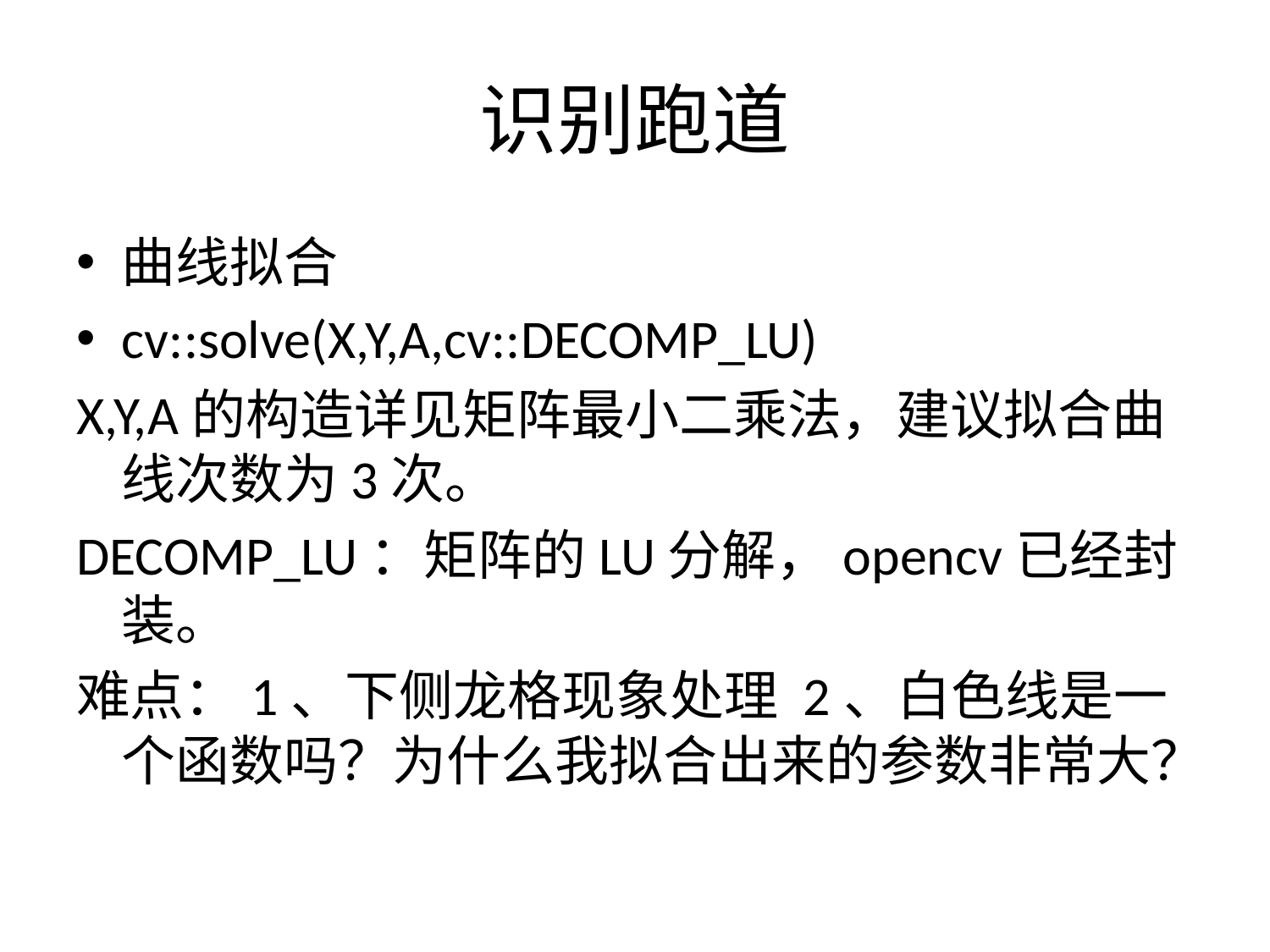

# 识别跑道
曲线拟合
cv::solve(X,Y,A,cv::DECOMP_LU)
X,Y,A的构造详见矩阵最小二乘法，建议拟合曲线次数为3次。
DECOMP_LU：矩阵的LU分解，opencv已经封装。
难点：1、下侧龙格现象处理 2、白色线是一个函数吗？为什么我拟合出来的参数非常大？